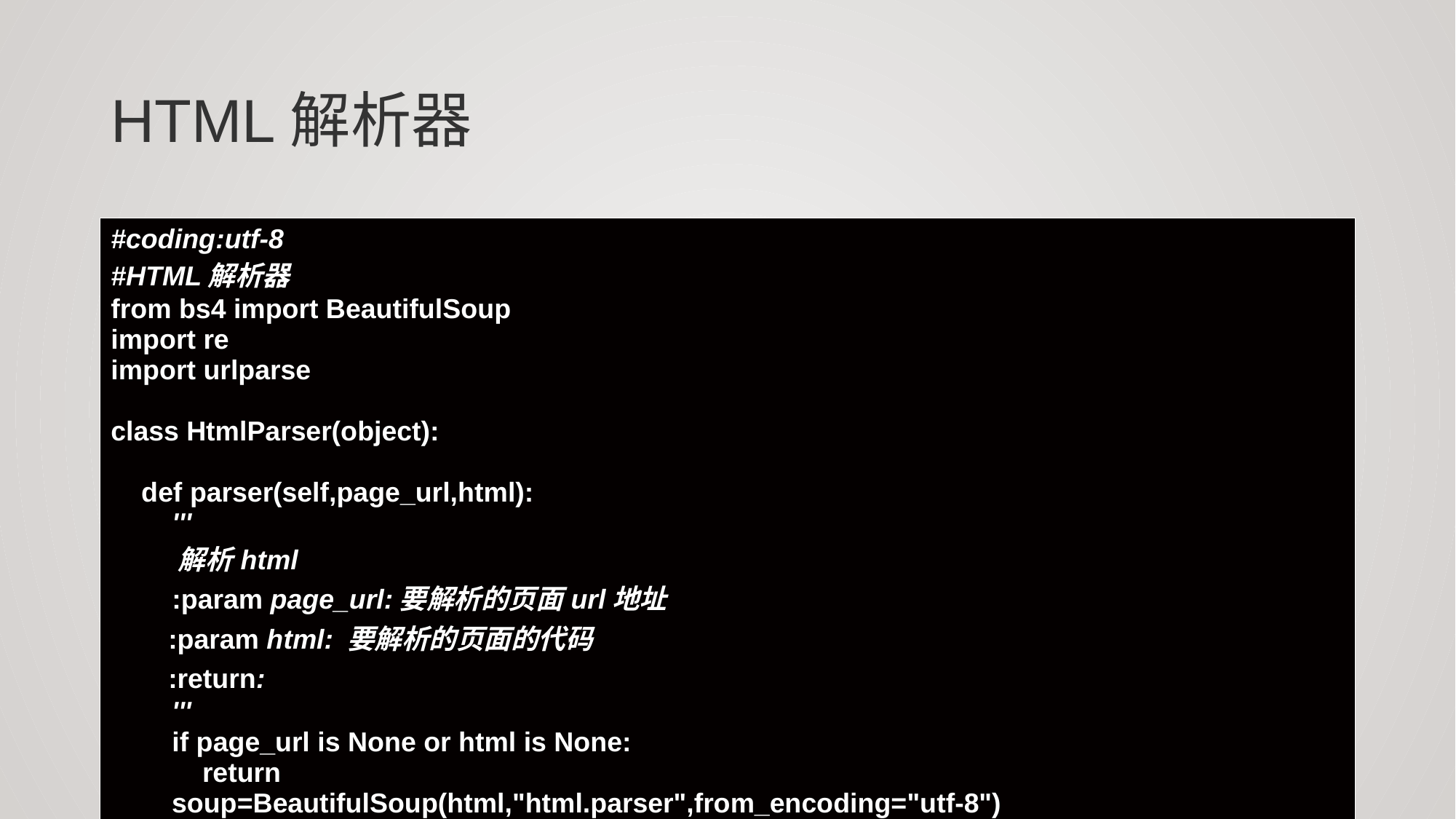

# HTML解析器
| #coding:utf-8 #HTML解析器 from bs4 import BeautifulSoup import re import urlparse class HtmlParser(object): def parser(self,page\_url,html): ''' 解析html :param page\_url:要解析的页面url地址 :param html: 要解析的页面的代码 :return: ''' if page\_url is None or html is None: return soup=BeautifulSoup(html,"html.parser",from\_encoding="utf-8") #调用get\_datas解析当前页面的所有数据 datas=self.get\_datas(page\_url,soup) #调用get\_urls解析当前页面的关联地址 urls=self.get\_urls(page\_url,soup) return urls,datas def get\_new\_datas(self,page\_url,soup): ''' 解析出当前页面所需要的数据 :param page\_url:要解析的页面url地址 :param html: 要解析的页面的代码 :return:返回有效数据 ''' #定义一个字典存储当前页的数据 try: datas={} datas['url']=page\_url h1=soup.find("dd",class\_="lemmaWgt-lemmaTitle-title").find("h1") datas['title']=h1.string div=soup.find("div",class\_="lemma-summary") datas['msg']=div.get\_text() print datas return datas except: pass #https://baike.baidu.com/item/%E7%BD%91%E7%BB%9C%E7%88%AC%E8%99%AB def get\_new\_urls(self,page\_url,soup): ''' 解析出当前页面所有关联的url :param page\_url:要解析的页面url地址 :param html: 要解析的页面的代码 :return:返回新的url集合 ''' #定义一个set集合存储所有的新的url new\_urls=set() a\_s=soup.find\_all("a",href=re.compile("/item/.+")) for a in a\_s: href=a['href'] full\_url=urlparse.urljoin(page\_url,href) new\_urls.add(full\_url) print full\_url return new\_urls |
| --- |